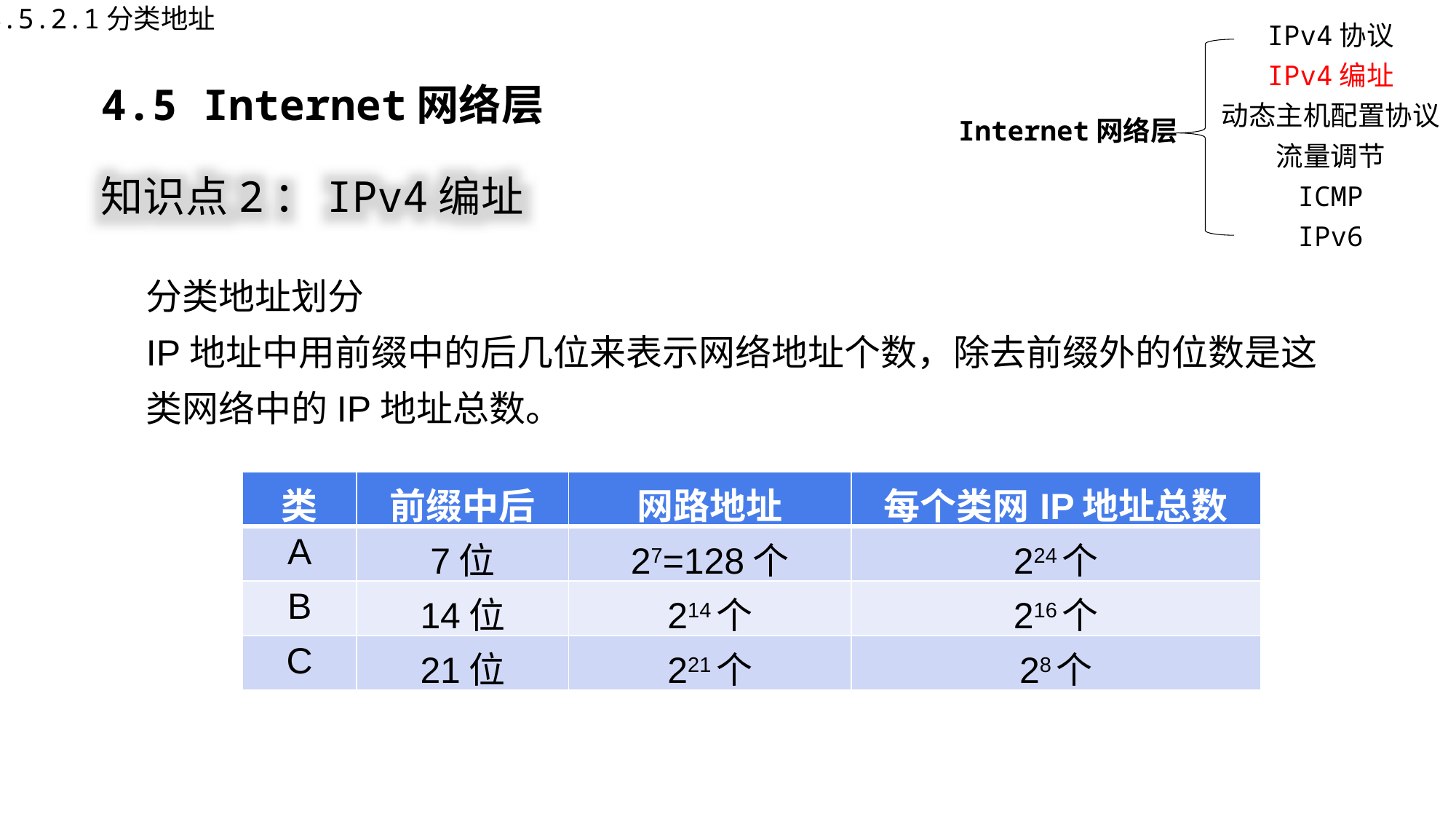

4.5.2.1分类地址

IPv4协议

IPv4编址
动态主机配置协议
Internet网络层
流量调节
ICMP
IPv6
4.5 Internet网络层
知识点2：IPv4编址
分类地址划分
IP地址中用前缀中的后几位来表示网络地址个数，除去前缀外的位数是这类网络中的IP地址总数。
| 类 | 前缀中后 | 网路地址 | 每个类网IP地址总数 |
| --- | --- | --- | --- |
| A | 7位 | 27=128个 | 224个 |
| B | 14位 | 214个 | 216个 |
| C | 21位 | 221个 | 28个 |